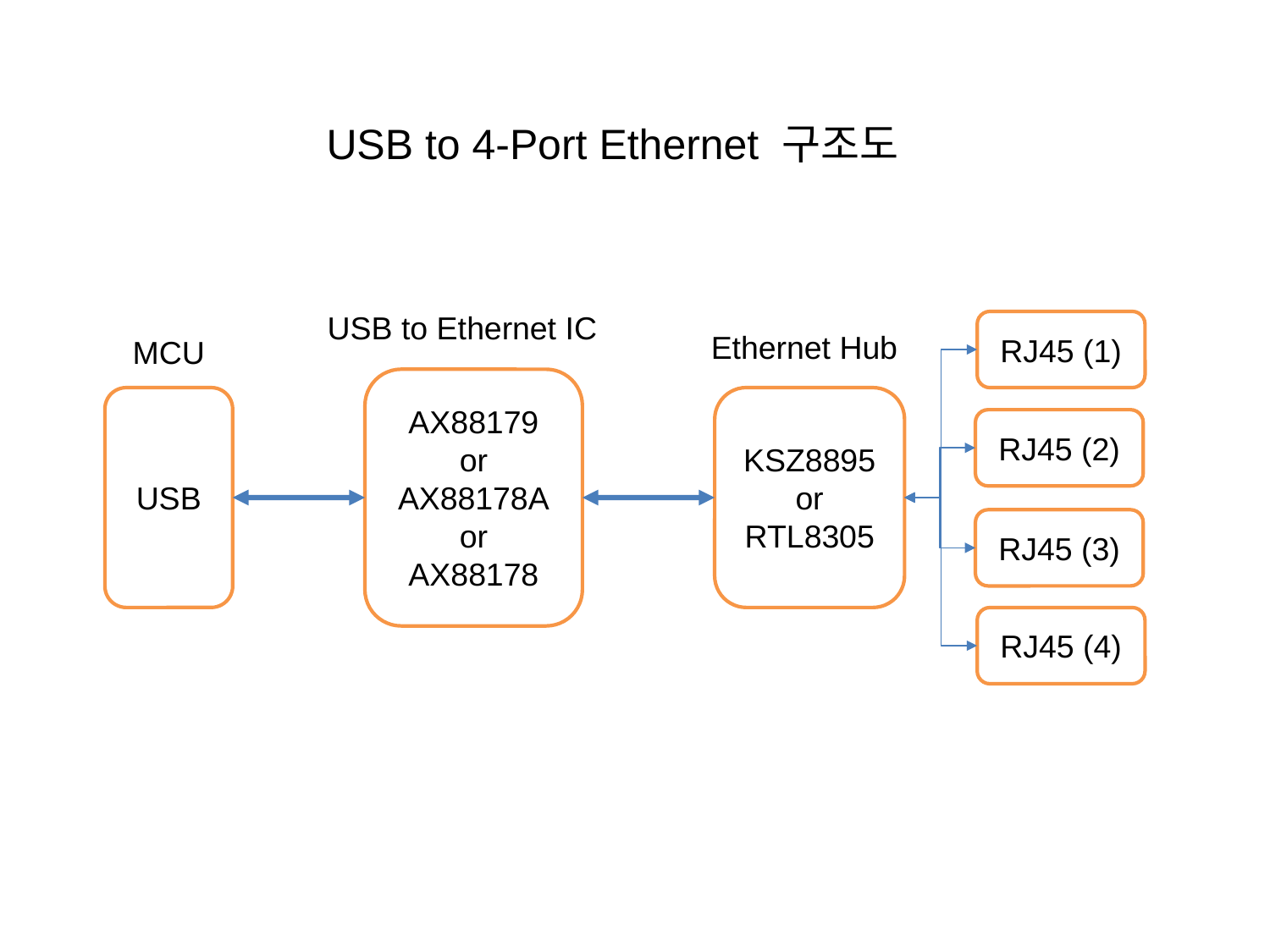

USB to 4-Port Ethernet 구조도
USB to Ethernet IC
RJ45 (1)
Ethernet Hub
MCU
AX88179
or
AX88178A
or
AX88178
USB
KSZ8895
or
RTL8305
RJ45 (2)
RJ45 (3)
RJ45 (4)